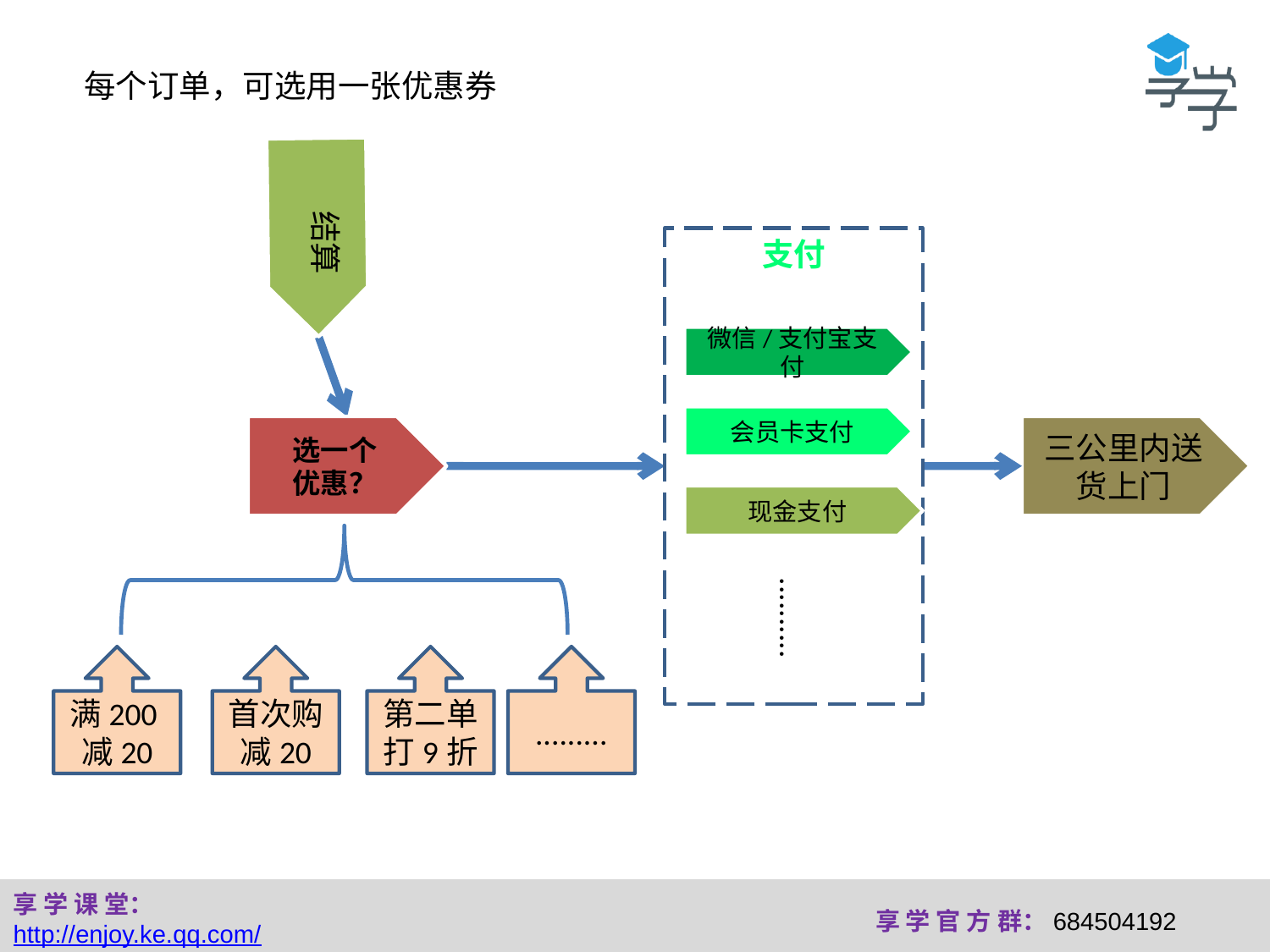

每个订单，可选用一张优惠券

结算
支付
微信/支付宝支付

会员卡支付
选一个
优惠？
三公里内送货上门
现金支付
..........
满200减20
首次购减20
第二单打9折
.........